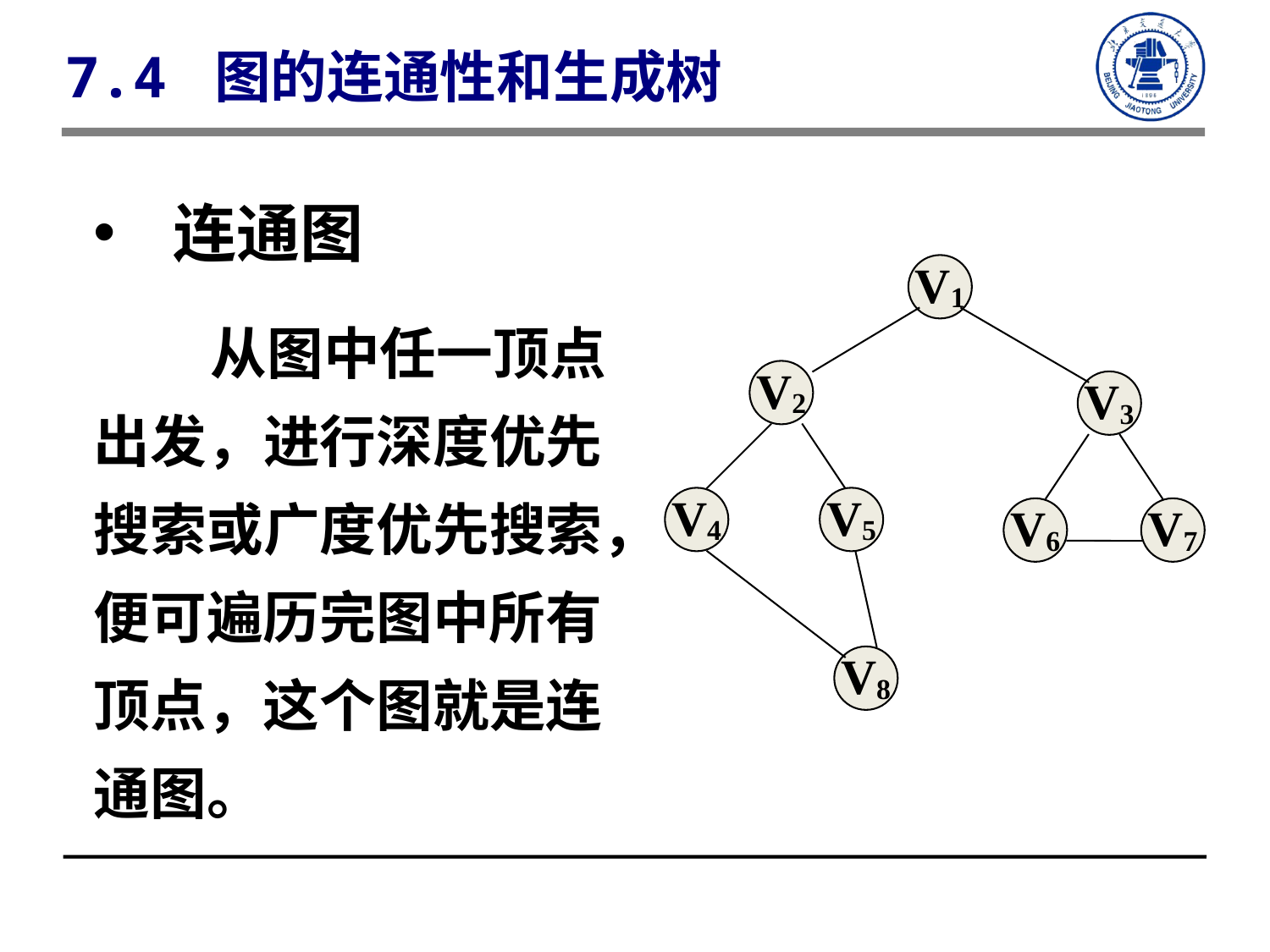

7.4 图的连通性和生成树
连通图
        从图中任一顶点出发，进行深度优先搜索或广度优先搜索，便可遍历完图中所有顶点，这个图就是连通图。
V1

V2
V3

V4
V5
V6
V7

V8